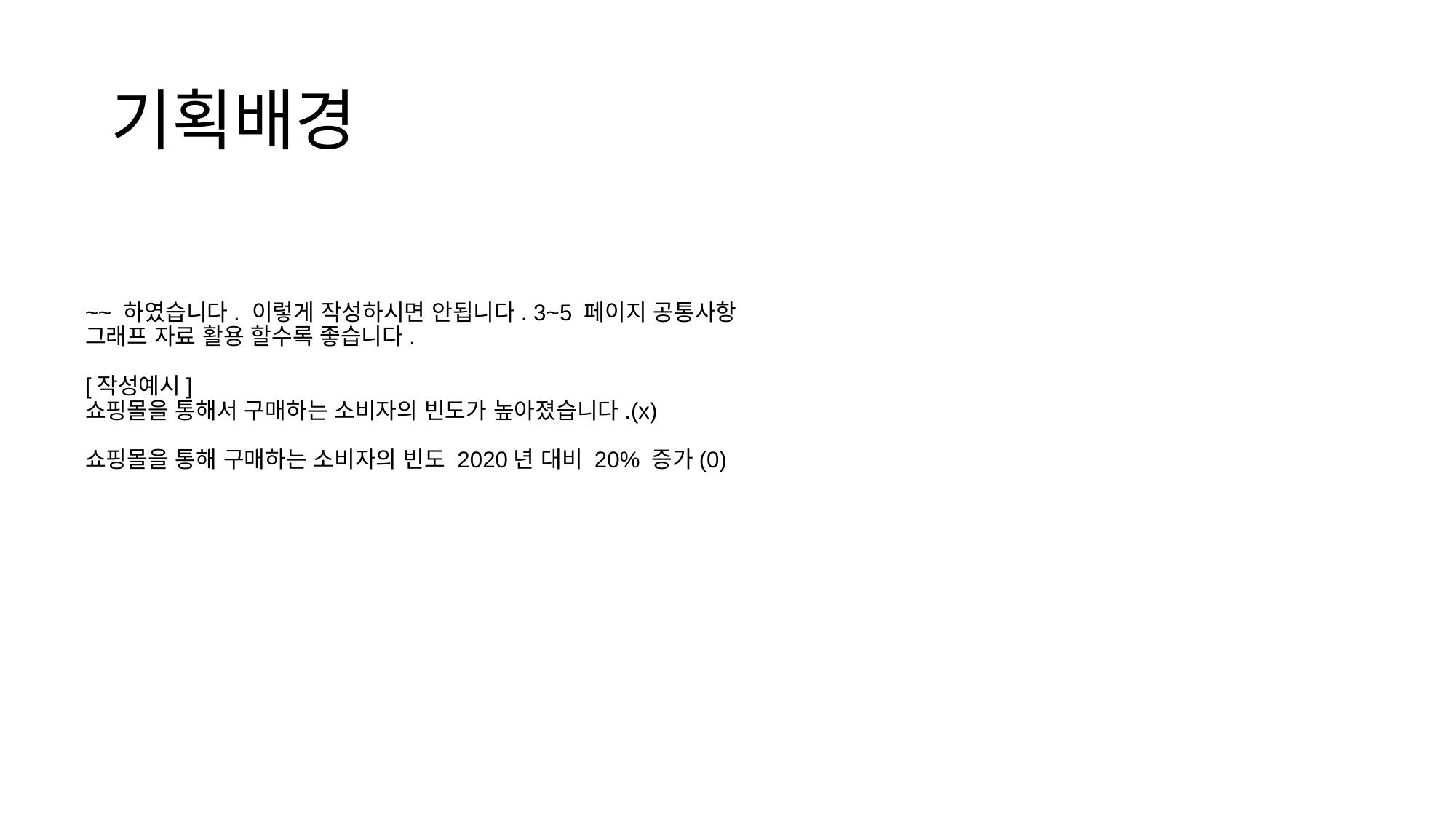

# 기획배경
~~ 하였습니다. 이렇게 작성하시면 안됩니다. 3~5 페이지 공통사항
그래프 자료 활용 할수록 좋습니다.

[작성예시]
쇼핑몰을 통해서 구매하는 소비자의 빈도가 높아졌습니다.(x)

쇼핑몰을 통해 구매하는 소비자의 빈도 2020년 대비 20% 증가(0)